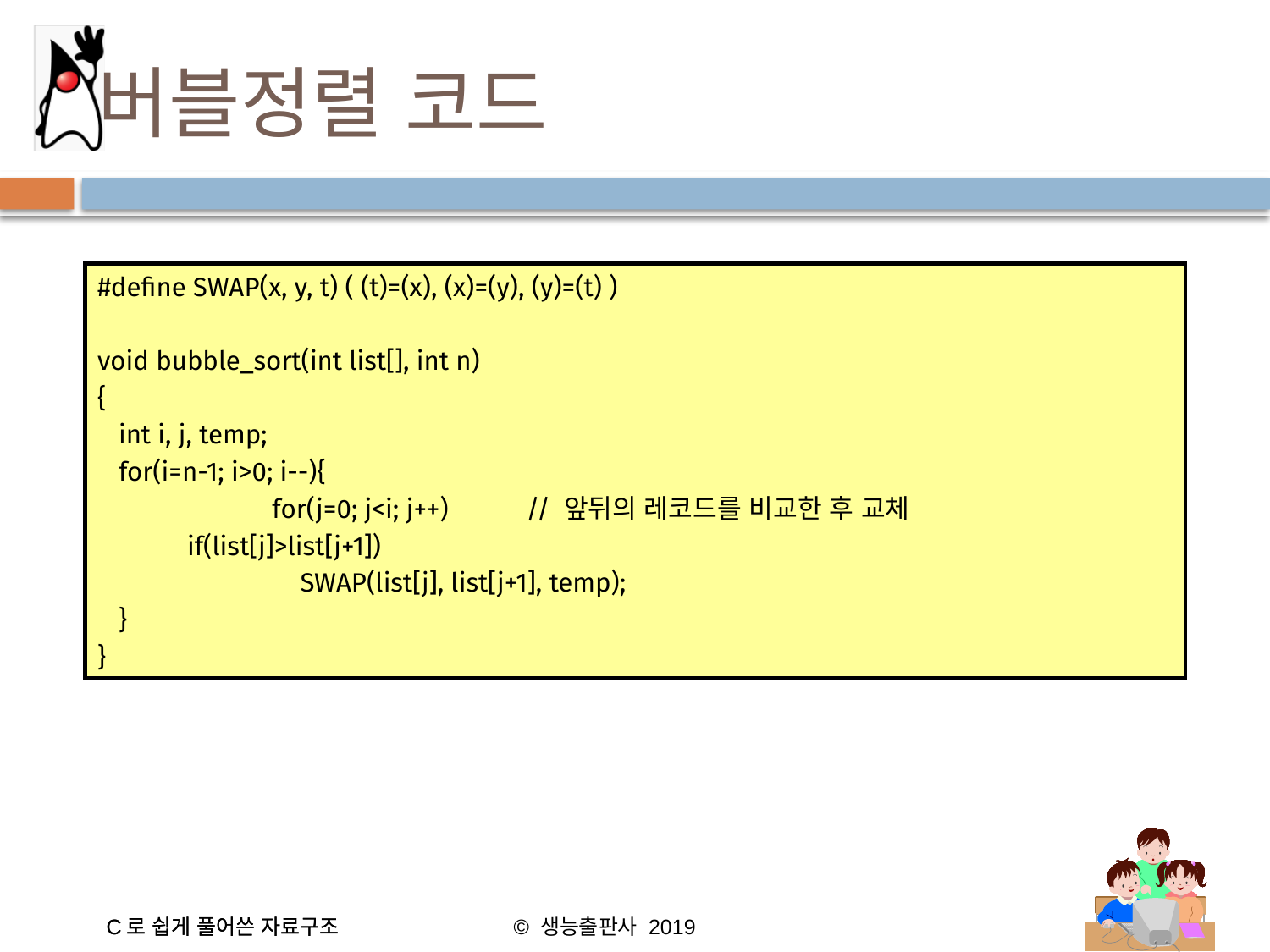

# 버블정렬 코드
#define SWAP(x, y, t) ( (t)=(x), (x)=(y), (y)=(t) )

void bubble_sort(int list[], int n)
{
   int i, j, temp;
   for(i=n-1; i>0; i--){
		for(j=0; j<i; j++) 	// 앞뒤의 레코드를 비교한 후 교체
	      if(list[j]>list[j+1])
     		    SWAP(list[j], list[j+1], temp);
   }
}